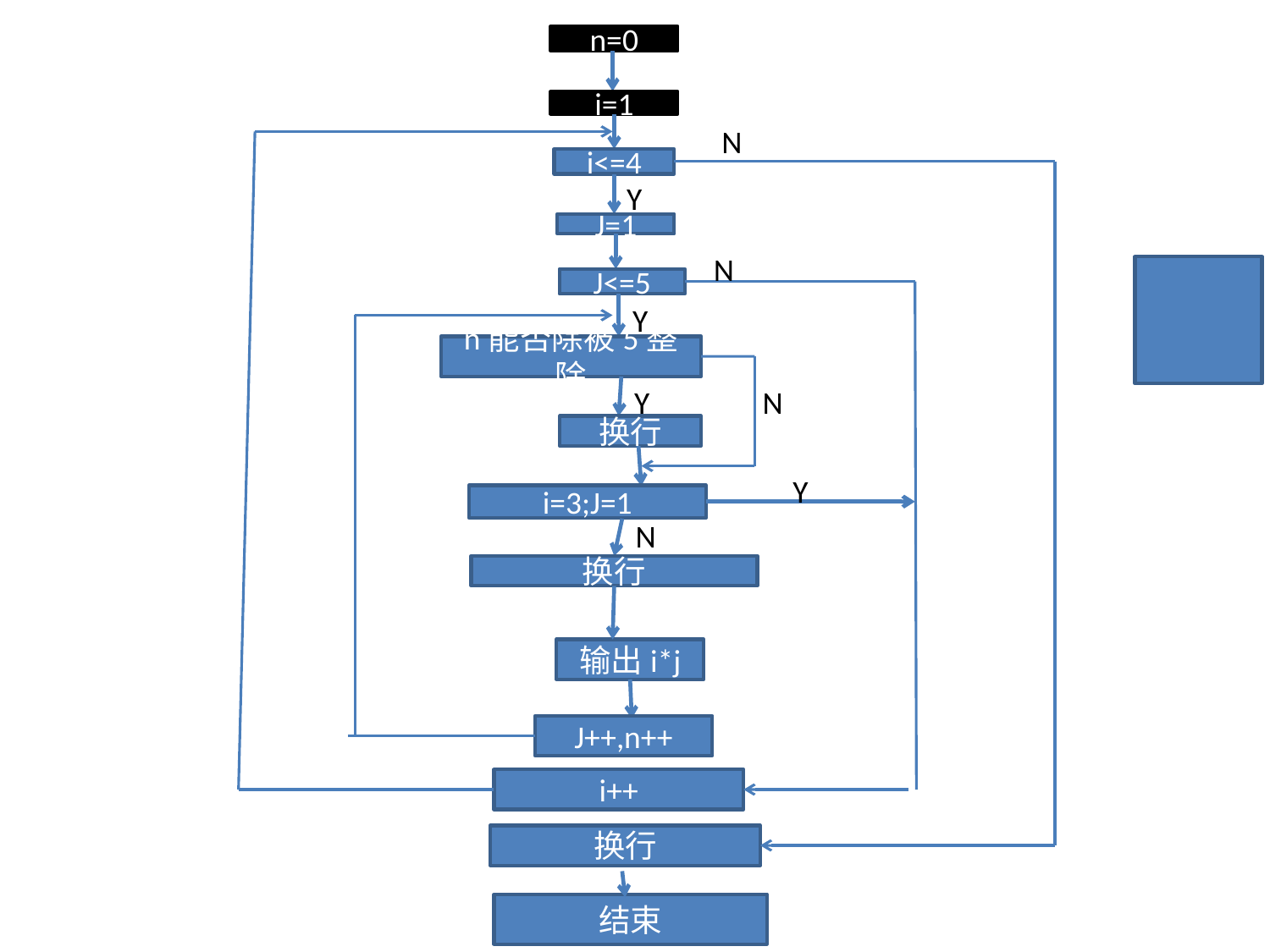

#
n=0
i=1
N
i<=4
Y
J=1
N

J<=5
Y
n能否除被5整除
Y
N
换行
Y
i=3;J=1
N
换行
输出i*j
J++,n++
i++
换行
结束